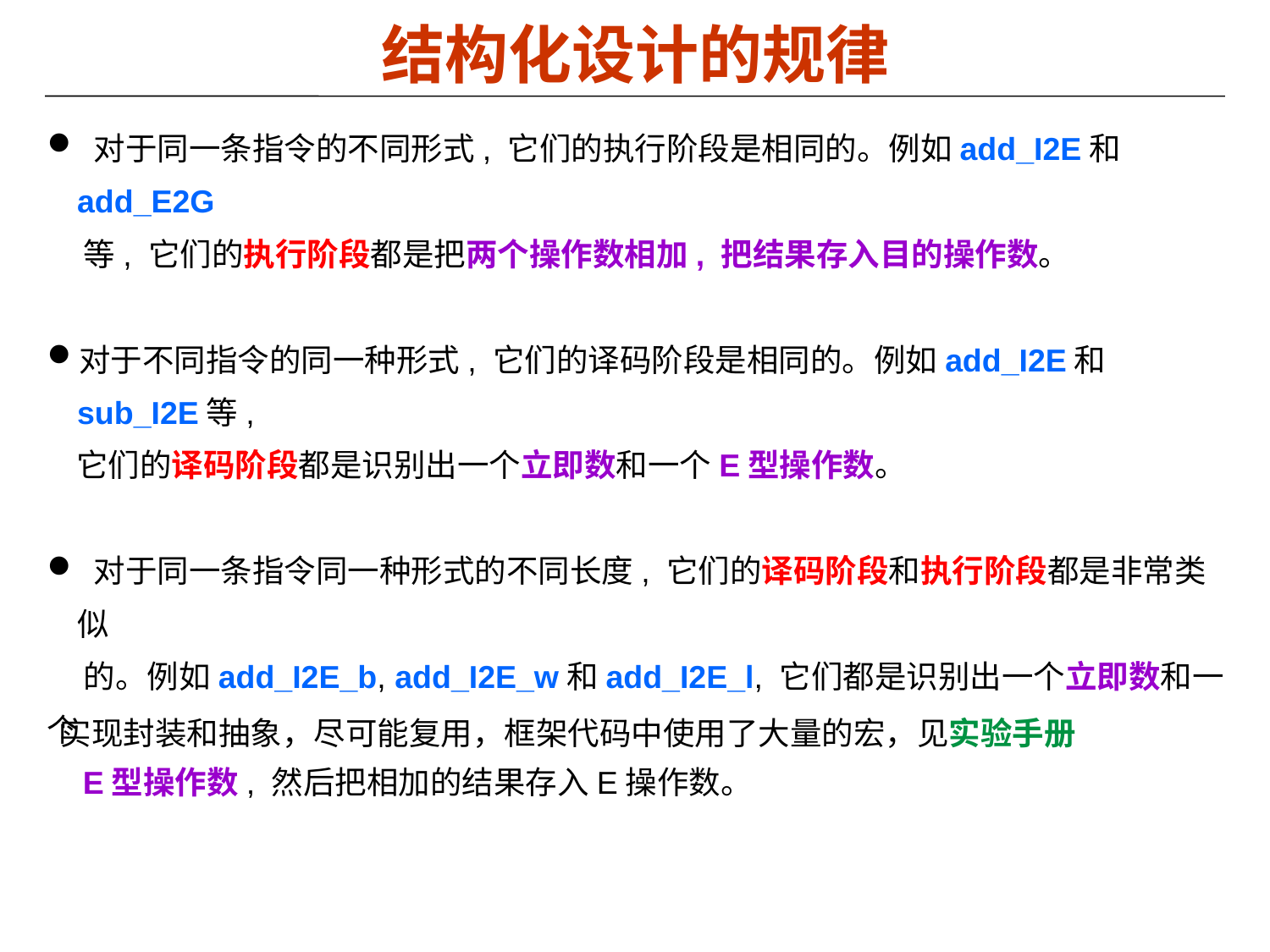

# 结构化设计的规律
 对于同一条指令的不同形式, 它们的执行阶段是相同的。例如add_I2E和add_E2G
    等, 它们的执行阶段都是把两个操作数相加, 把结果存入目的操作数。

对于不同指令的同一种形式, 它们的译码阶段是相同的。例如add_I2E和sub_I2E等,
   它们的译码阶段都是识别出一个立即数和一个E型操作数。

 对于同一条指令同一种形式的不同长度, 它们的译码阶段和执行阶段都是非常类似
    的。例如add_I2E_b, add_I2E_w和add_I2E_l, 它们都是识别出一个立即数和一个
    E型操作数, 然后把相加的结果存入E操作数。
实现封装和抽象，尽可能复用，框架代码中使用了大量的宏，见实验手册